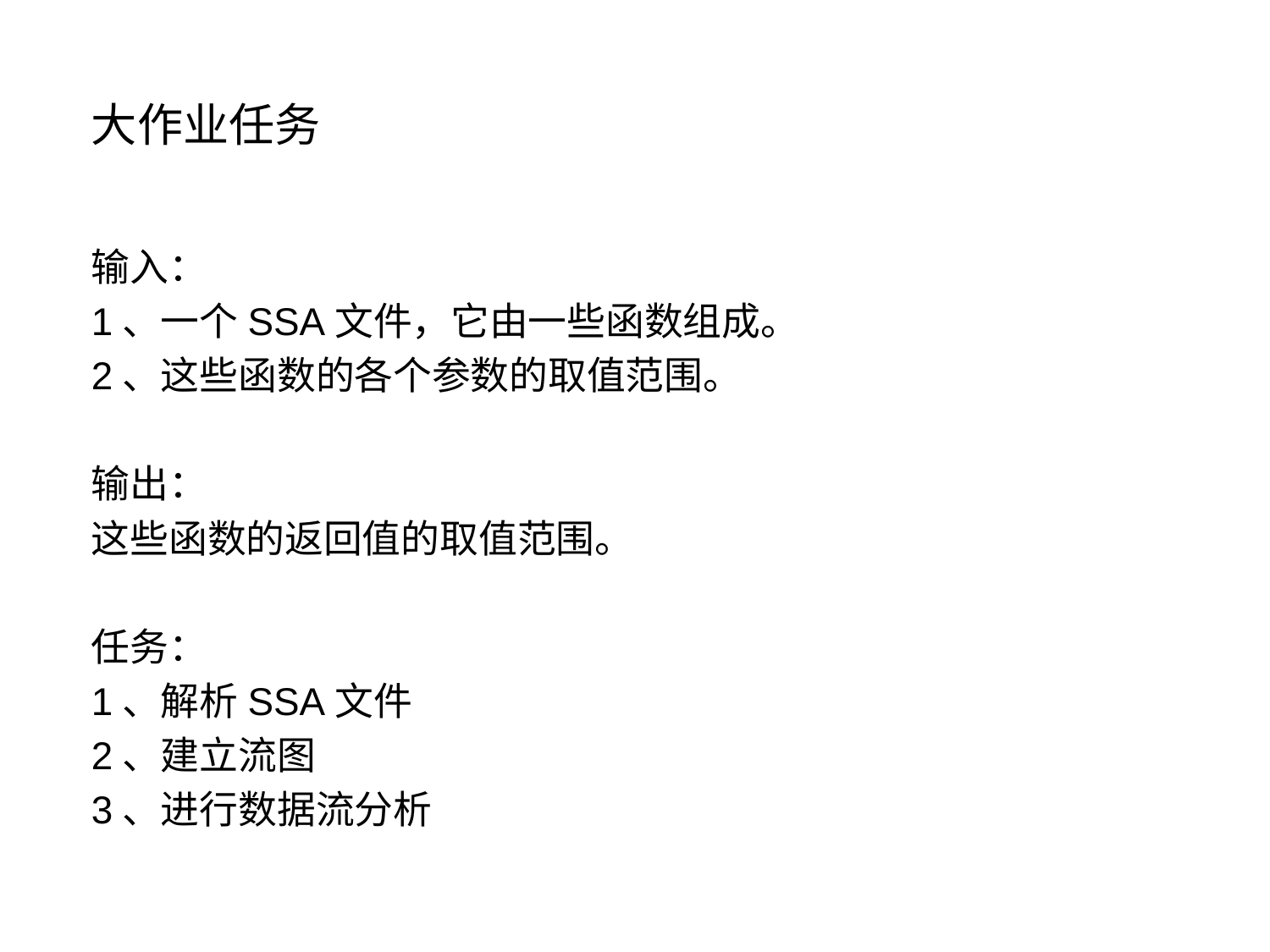

# 大作业任务
输入：
1、一个SSA文件，它由一些函数组成。
2、这些函数的各个参数的取值范围。

输出：
这些函数的返回值的取值范围。

任务：
1、解析SSA文件
2、建立流图
3、进行数据流分析